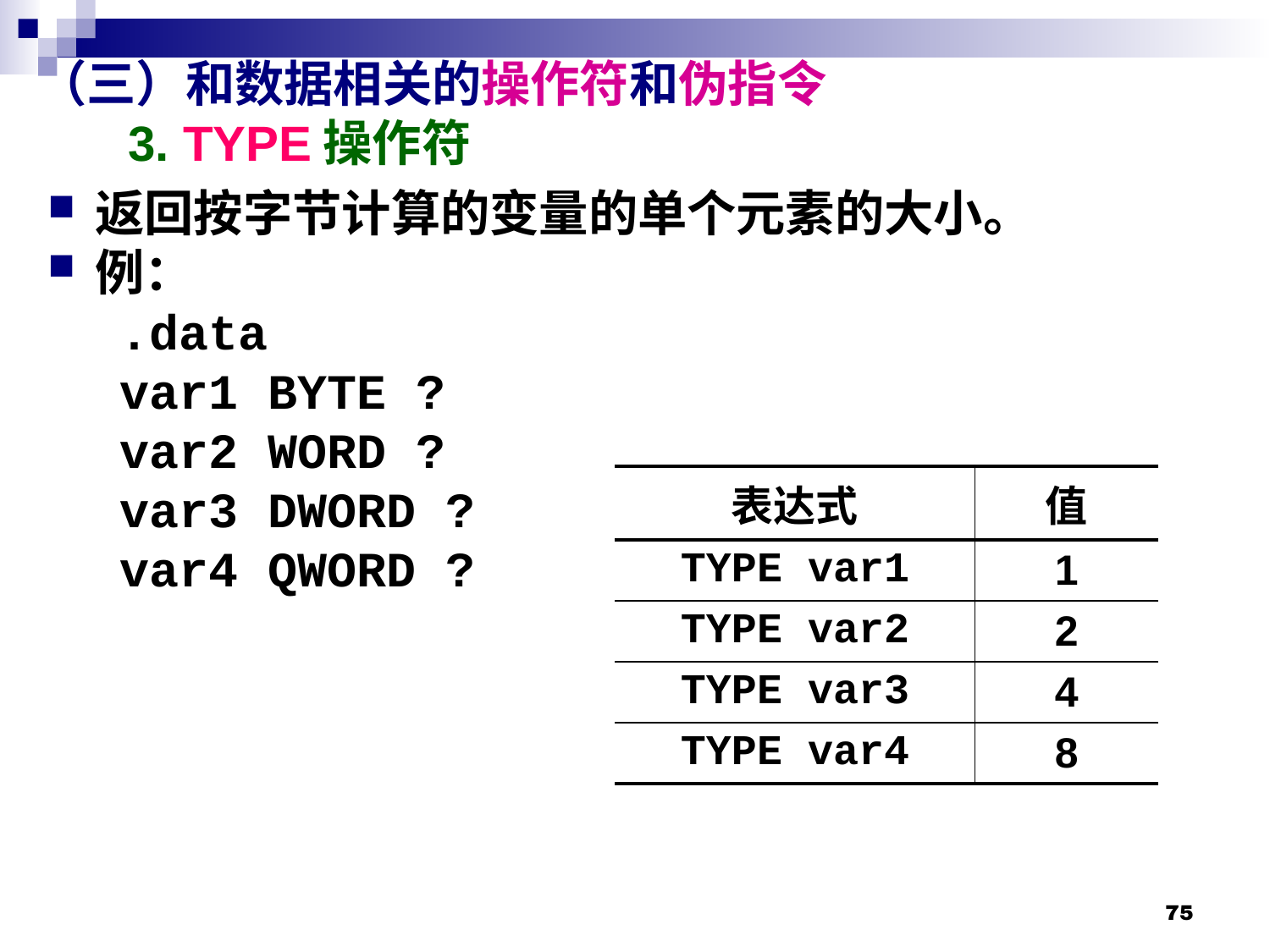

# （三）和数据相关的操作符和伪指令 3. TYPE操作符
返回按字节计算的变量的单个元素的大小。
例：
.data
var1 BYTE ?
var2 WORD ?
var3 DWORD ?
var4 QWORD ?
| 表达式 | 值 |
| --- | --- |
| TYPE var1 | 1 |
| TYPE var2 | 2 |
| TYPE var3 | 4 |
| TYPE var4 | 8 |
75